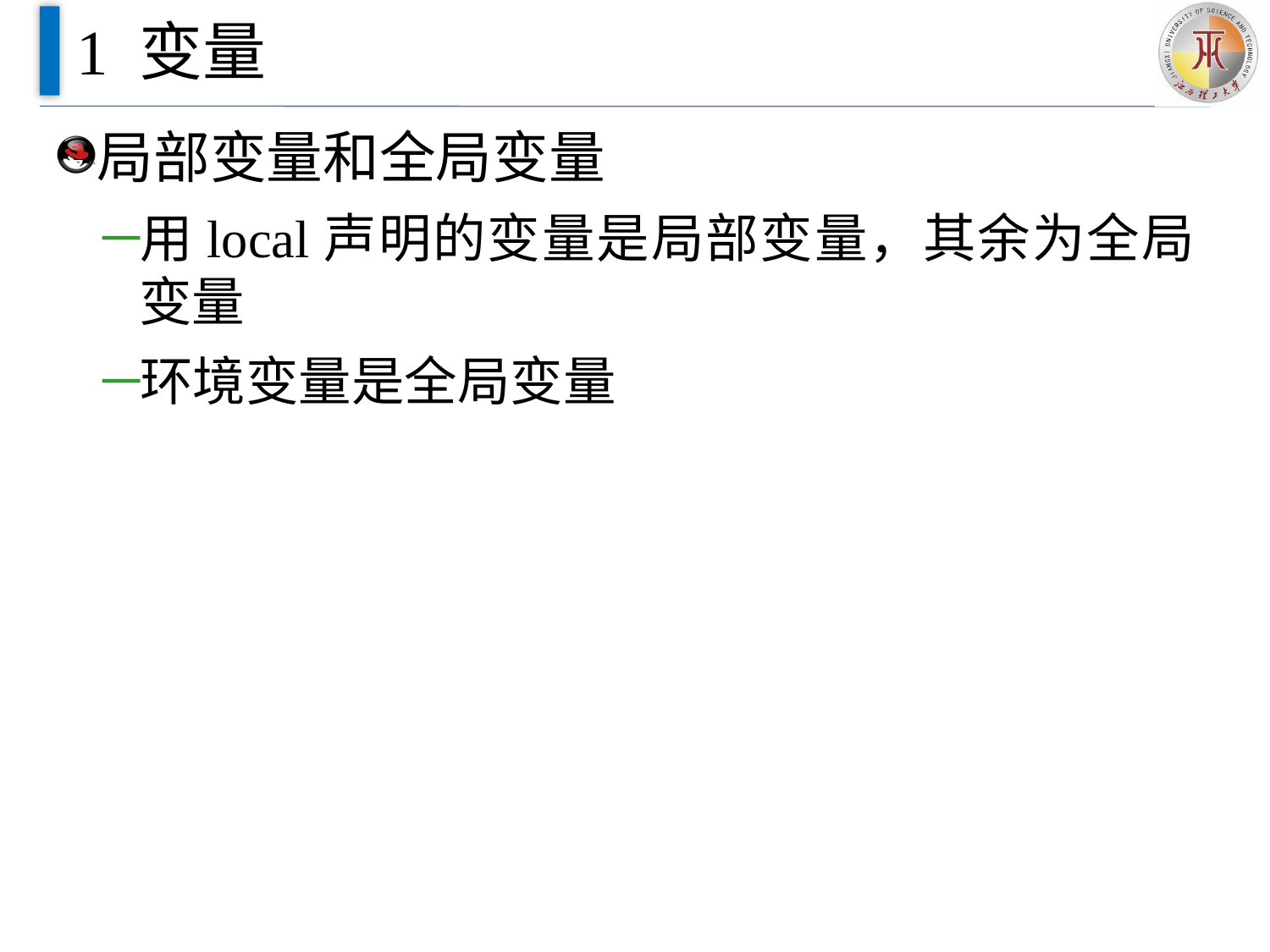

# 1 变量
局部变量和全局变量
用local声明的变量是局部变量，其余为全局变量
环境变量是全局变量